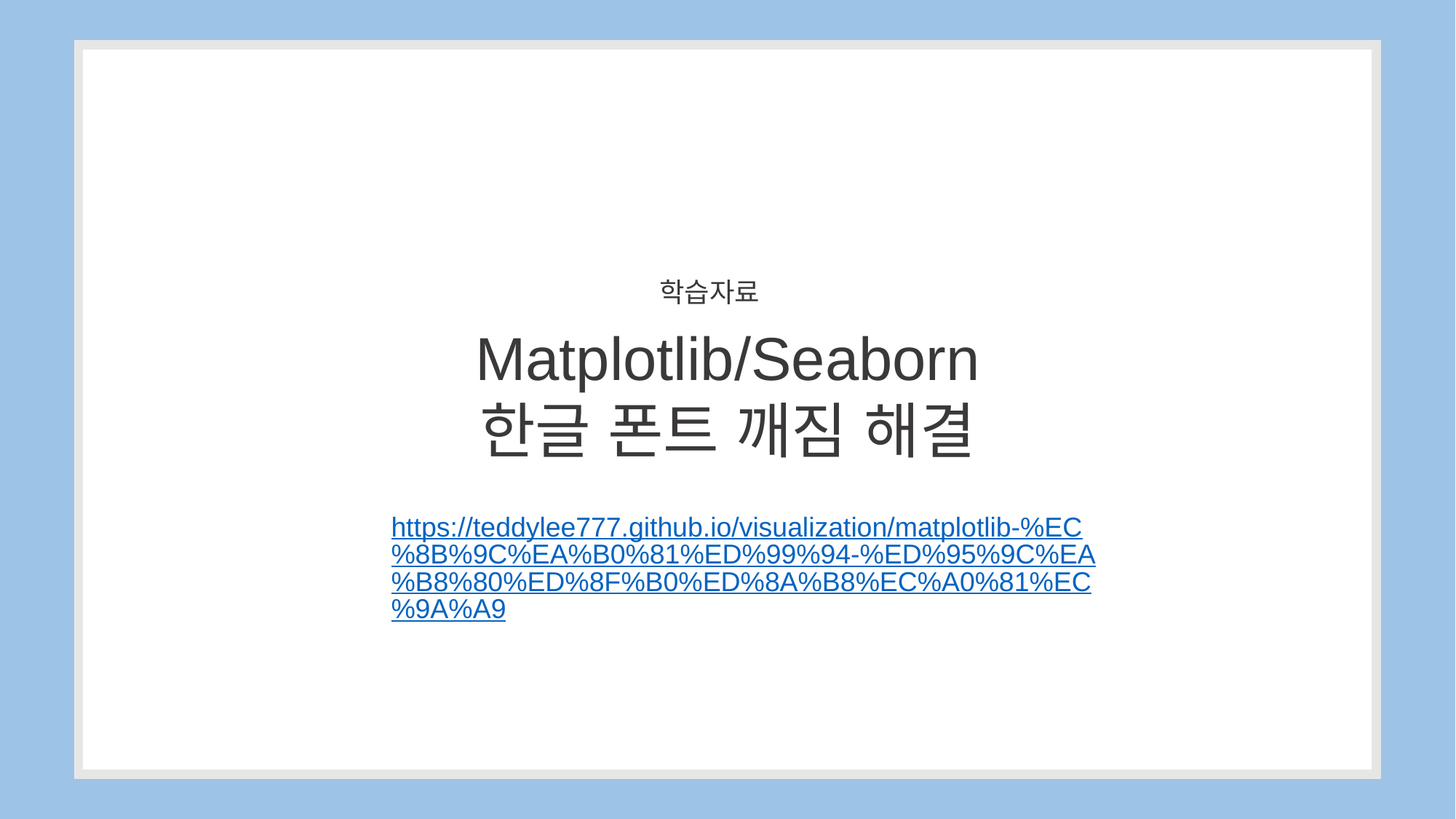

학습자료
Matplotlib/Seaborn
한글 폰트 깨짐 해결
https://teddylee777.github.io/visualization/matplotlib-%EC%8B%9C%EA%B0%81%ED%99%94-%ED%95%9C%EA%B8%80%ED%8F%B0%ED%8A%B8%EC%A0%81%EC%9A%A9